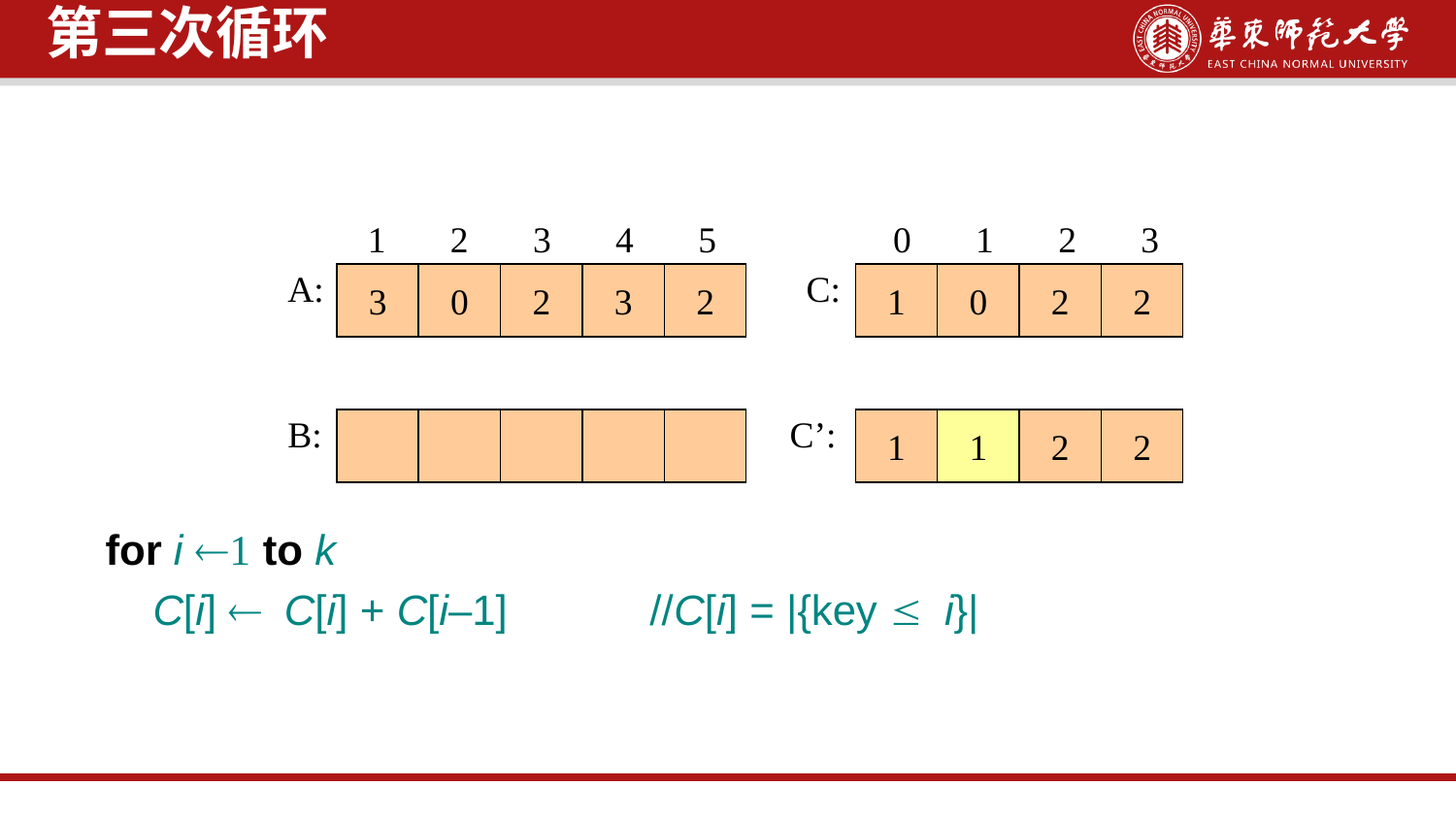

第三次循环

for i ←1 to k
    C[i] ← C[i] + C[i–1]            //C[i] = |{key ≤ i}|
  1       2       3       4       5
A:
3
0
2
3
2
  0       1       2       3
C:
1
0
2
2
B:

C’:
1
1
2
2